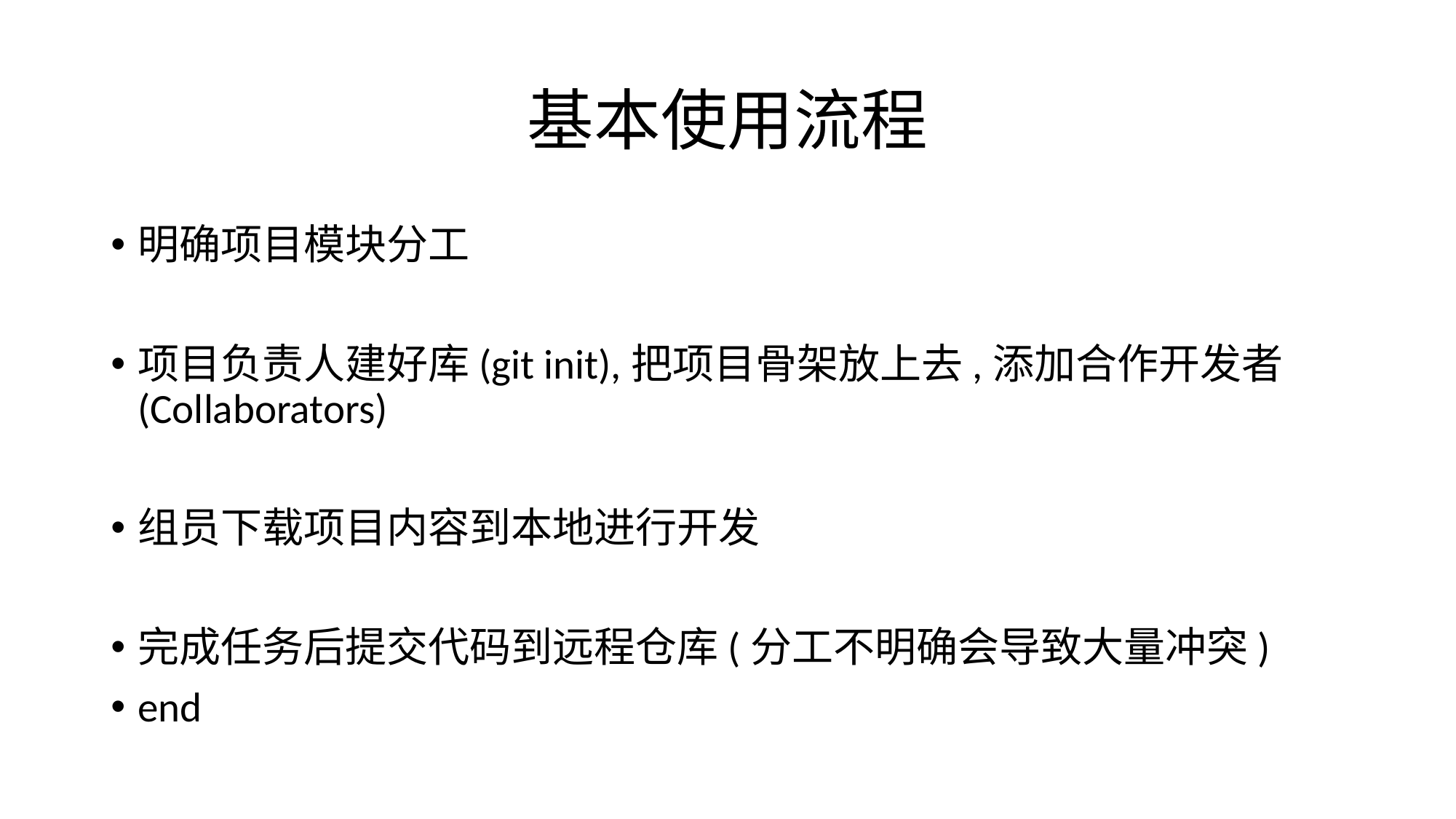

# 基本使用流程
明确项目模块分工

项目负责人建好库(git init),把项目骨架放上去,添加合作开发者(Collaborators)

组员下载项目内容到本地进行开发

完成任务后提交代码到远程仓库(分工不明确会导致大量冲突)
end